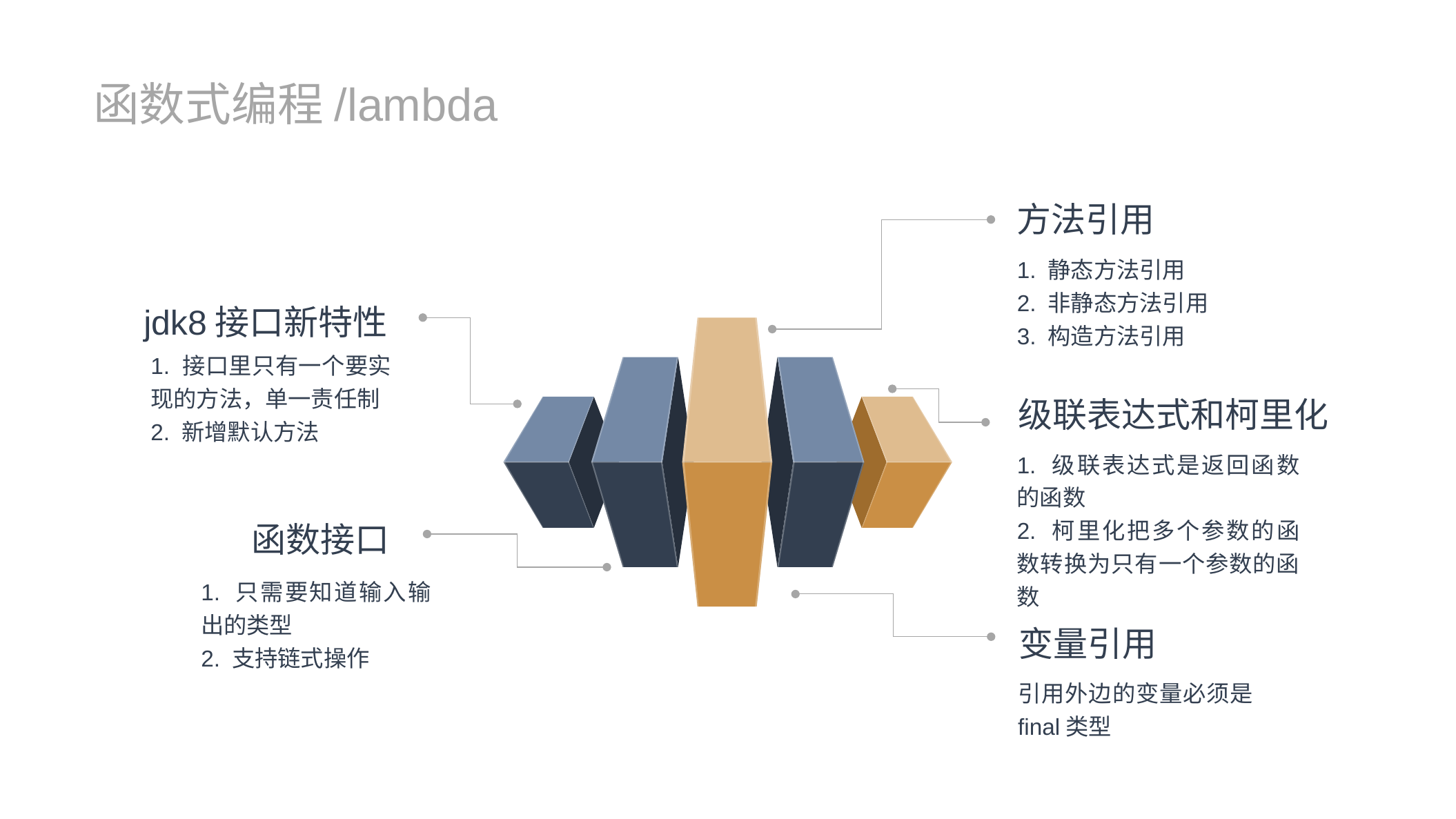

函数式编程/lambda
方法引用
1. 静态方法引用
2. 非静态方法引用
3. 构造方法引用
jdk8接口新特性

1. 接口里只有一个要实现的方法，单一责任制
2. 新增默认方法
级联表达式和柯里化
1. 级联表达式是返回函数的函数
2. 柯里化把多个参数的函数转换为只有一个参数的函数
函数接口
1. 只需要知道输入输出的类型
2. 支持链式操作
变量引用
引用外边的变量必须是final类型